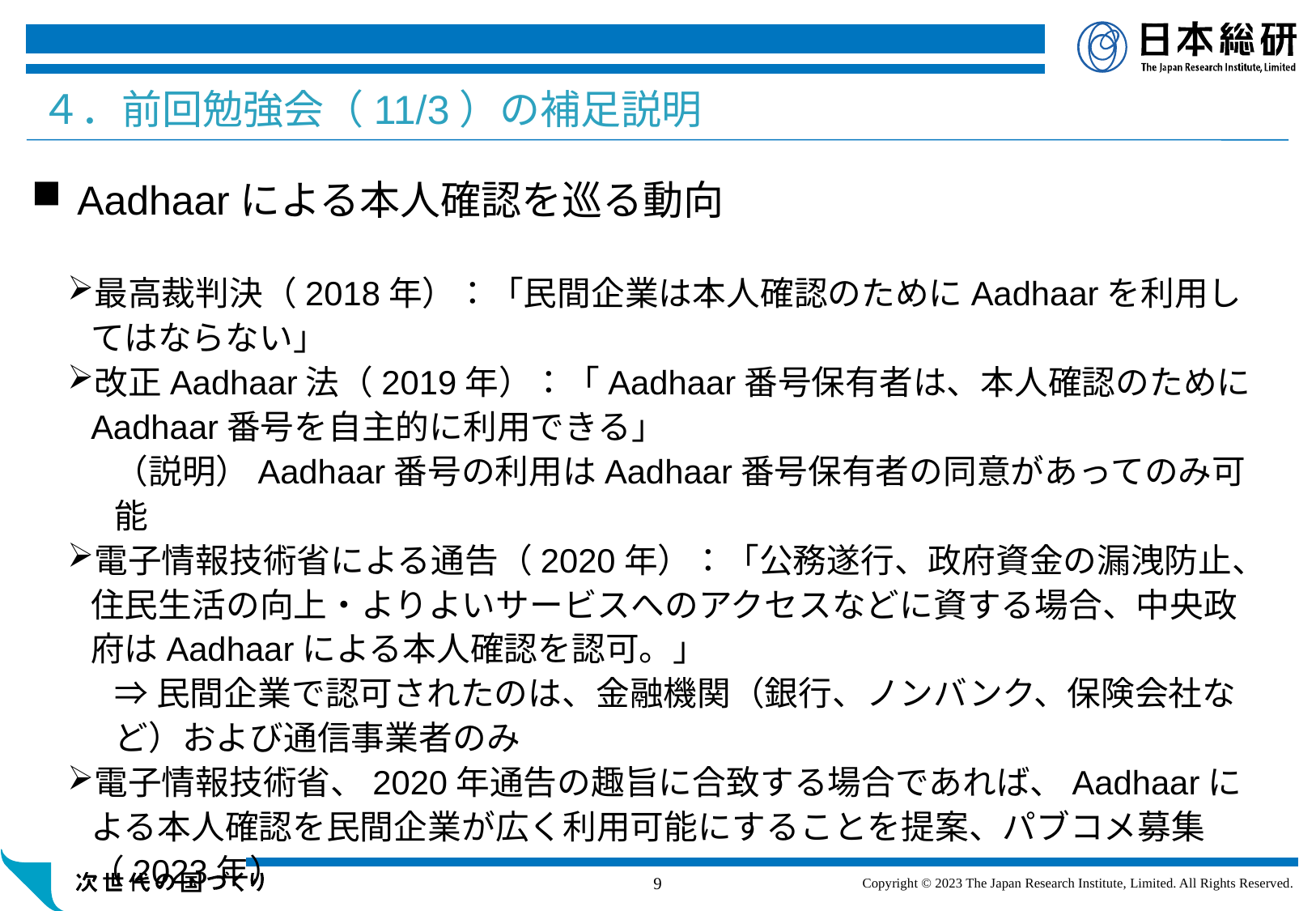

４．前回勉強会（11/3）の補足説明
Aadhaarによる本人確認を巡る動向

最高裁判決（2018年）：「民間企業は本人確認のためにAadhaarを利用してはならない」
改正Aadhaar法（2019年）：「Aadhaar番号保有者は、本人確認のためにAadhaar番号を自主的に利用できる」
（説明）Aadhaar番号の利用はAadhaar番号保有者の同意があってのみ可能
電子情報技術省による通告（2020年）：「公務遂行、政府資金の漏洩防止、住民生活の向上・よりよいサービスへのアクセスなどに資する場合、中央政府はAadhaarによる本人確認を認可。」
⇒民間企業で認可されたのは、金融機関（銀行、ノンバンク、保険会社など）および通信事業者のみ
電子情報技術省、2020年通告の趣旨に合致する場合であれば、Aadhaarによる本人確認を民間企業が広く利用可能にすることを提案、パブコメ募集（2023年）
　　　　　　　　　　　　　　　　　　　　　　　　　　　　　　　　　　　　　　　　　　　　　　　以　上

9